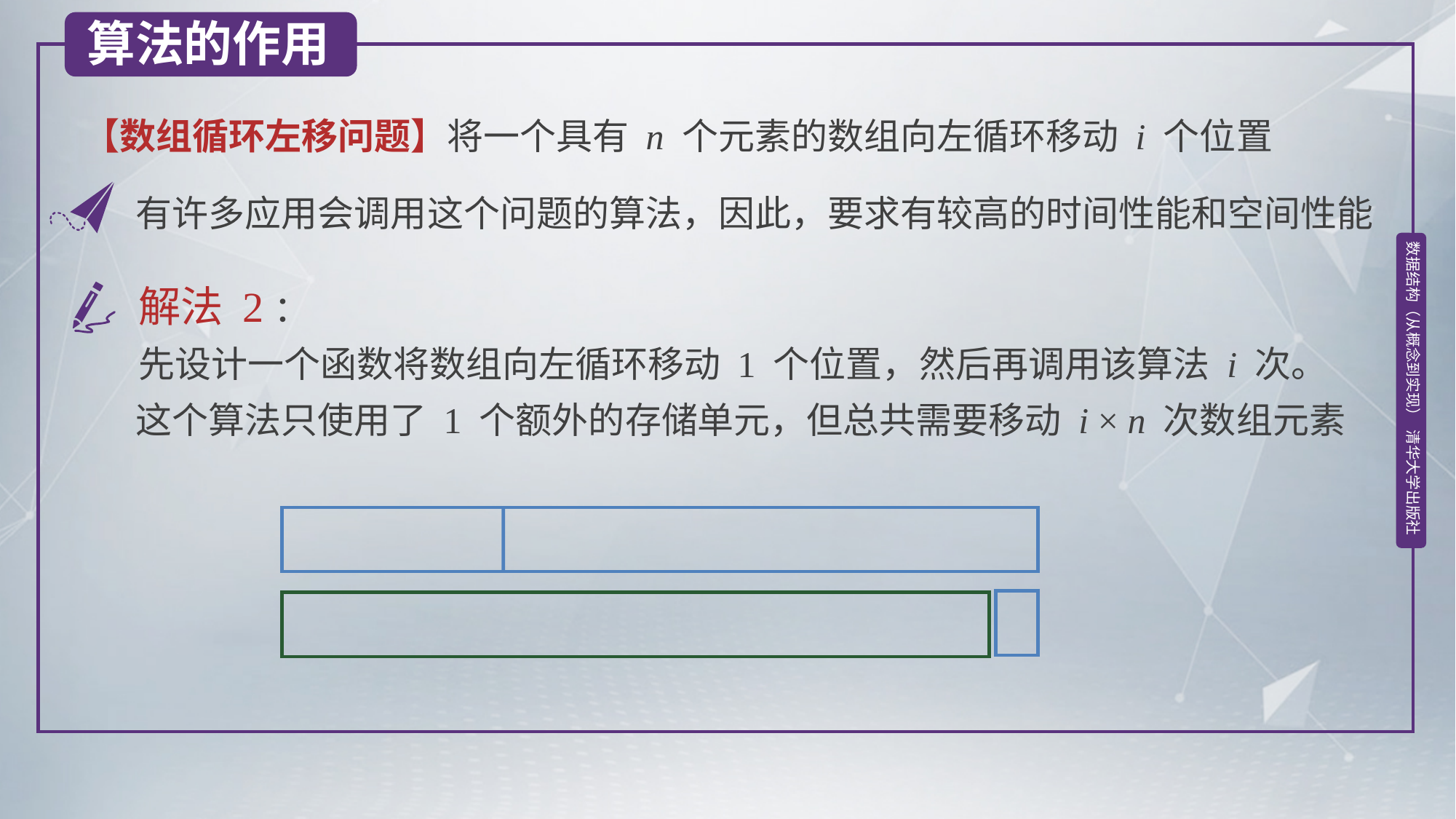

算法的作用

【数组循环左移问题】将一个具有 n 个元素的数组向左循环移动 i 个位置
有许多应用会调用这个问题的算法，因此，要求有较高的时间性能和空间性能

解法 2：
先设计一个函数将数组向左循环移动 1 个位置，然后再调用该算法 i 次。

这个算法只使用了 1 个额外的存储单元，但总共需要移动 i × n 次数组元素